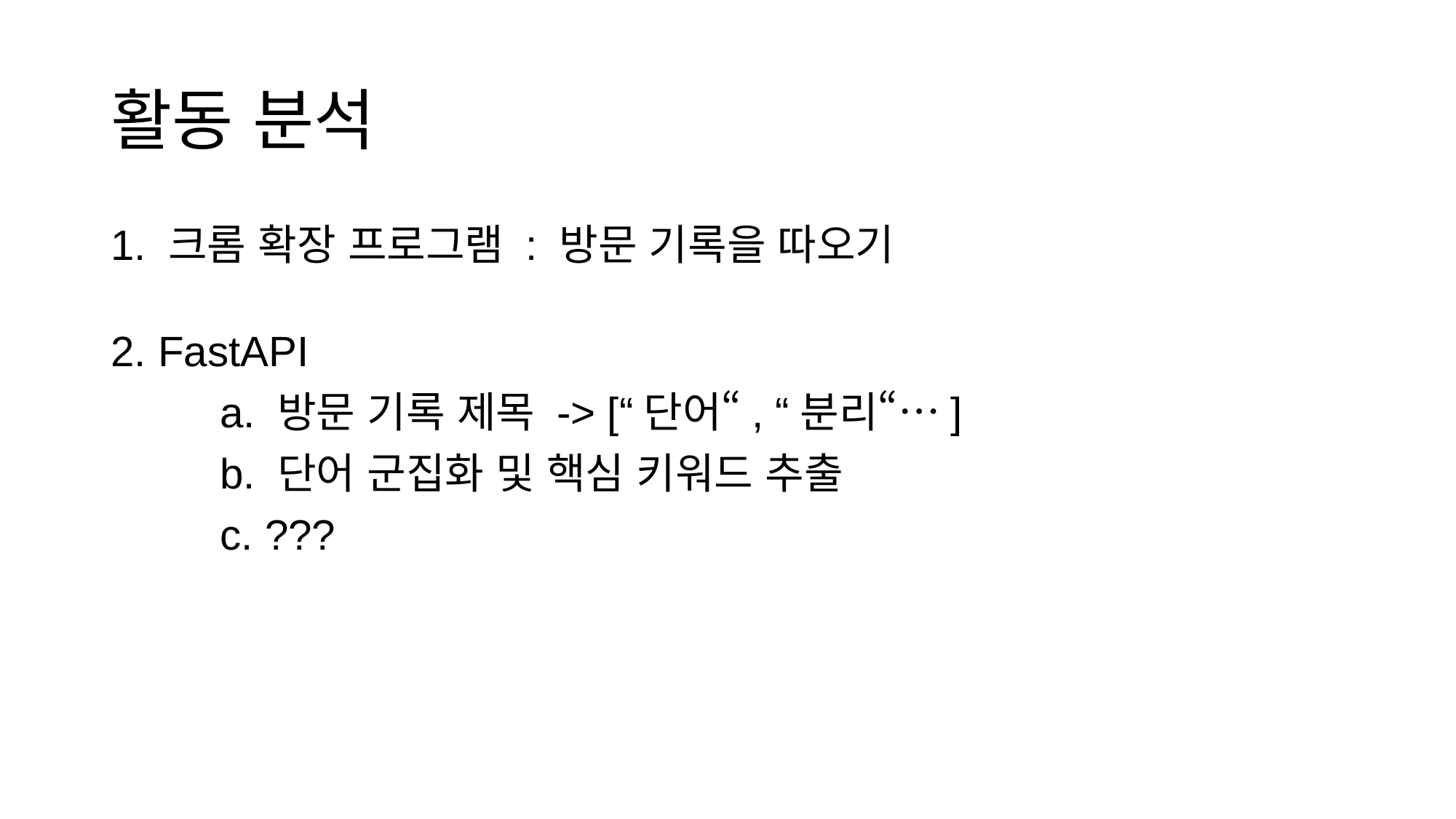

# 활동 분석
1. 크롬 확장 프로그램 : 방문 기록을 따오기
2. FastAPI
	a. 방문 기록 제목 -> [“단어“, “분리“…]
	b. 단어 군집화 및 핵심 키워드 추출
	c. ???